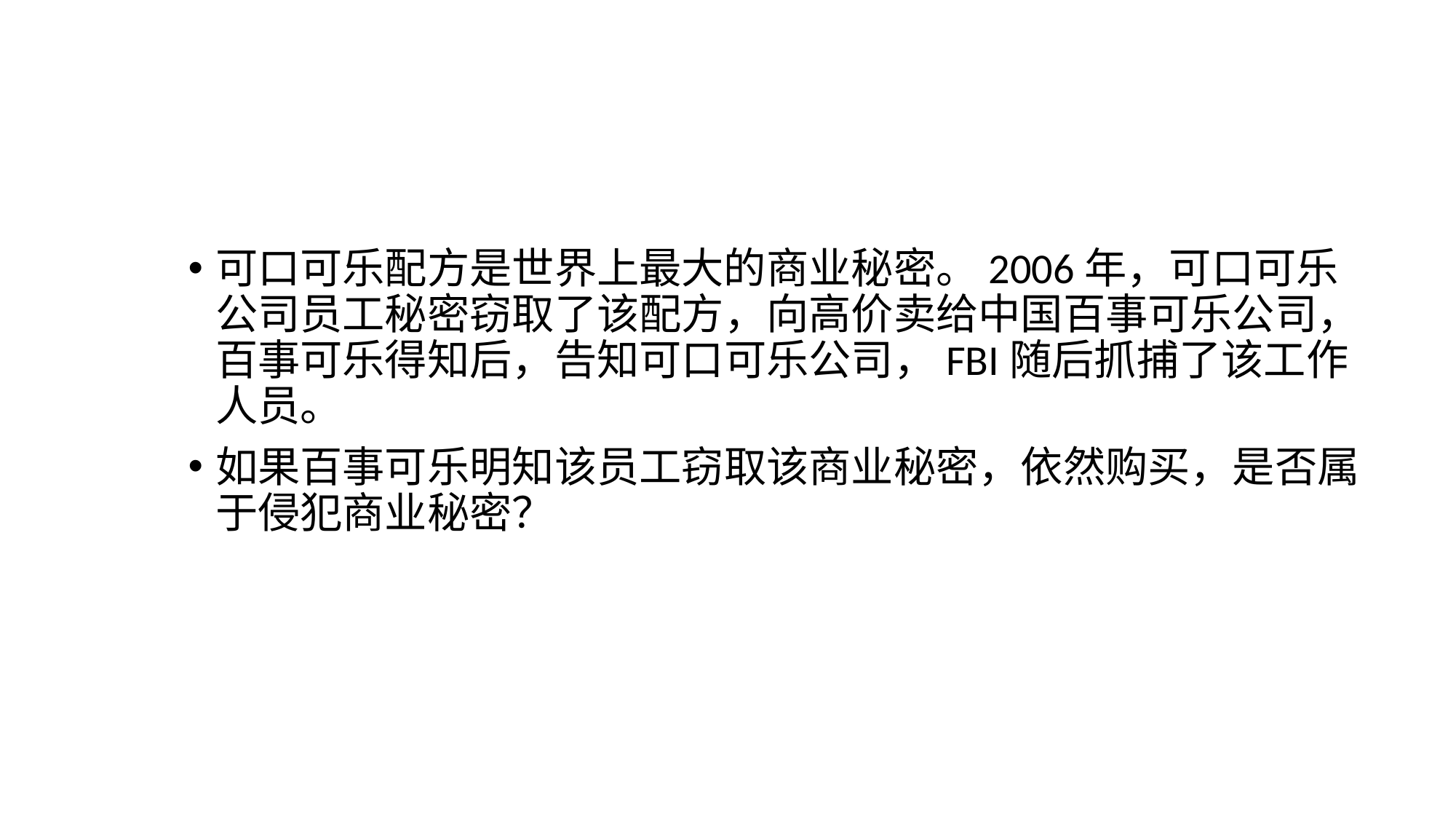

可口可乐配方是世界上最大的商业秘密。2006年，可口可乐公司员工秘密窃取了该配方，向高价卖给中国百事可乐公司，百事可乐得知后，告知可口可乐公司，FBI随后抓捕了该工作人员。
如果百事可乐明知该员工窃取该商业秘密，依然购买，是否属于侵犯商业秘密？